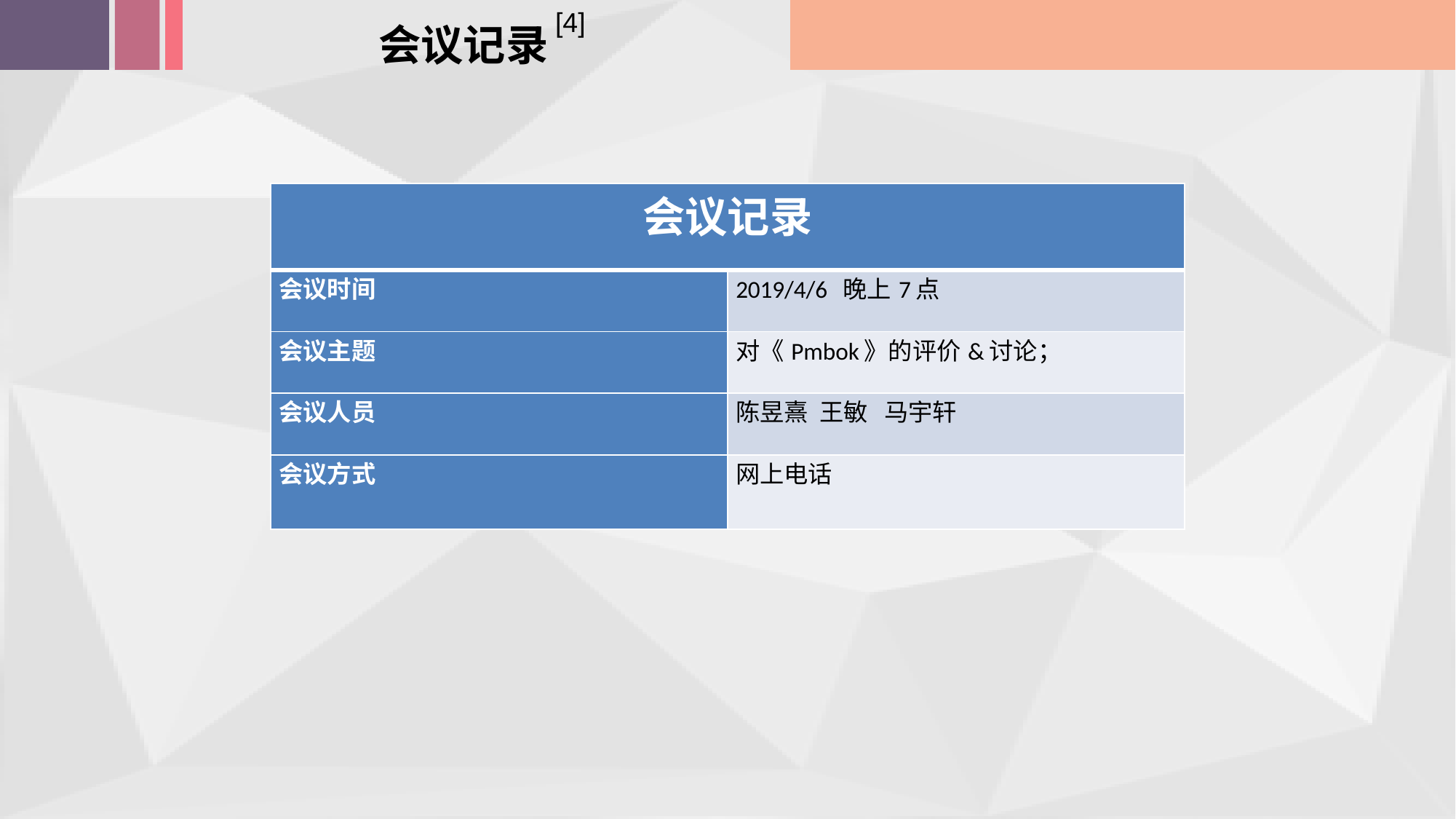

[4]

会议记录
| 会议记录 |  |
| --- | --- |
| 会议时间 | 2019/4/6 晚上7点 |
| 会议主题 | 对《Pmbok》的评价&讨论； |
| 会议人员 | 陈昱熹 王敏 马宇轩 |
| 会议方式 | 网上电话 |